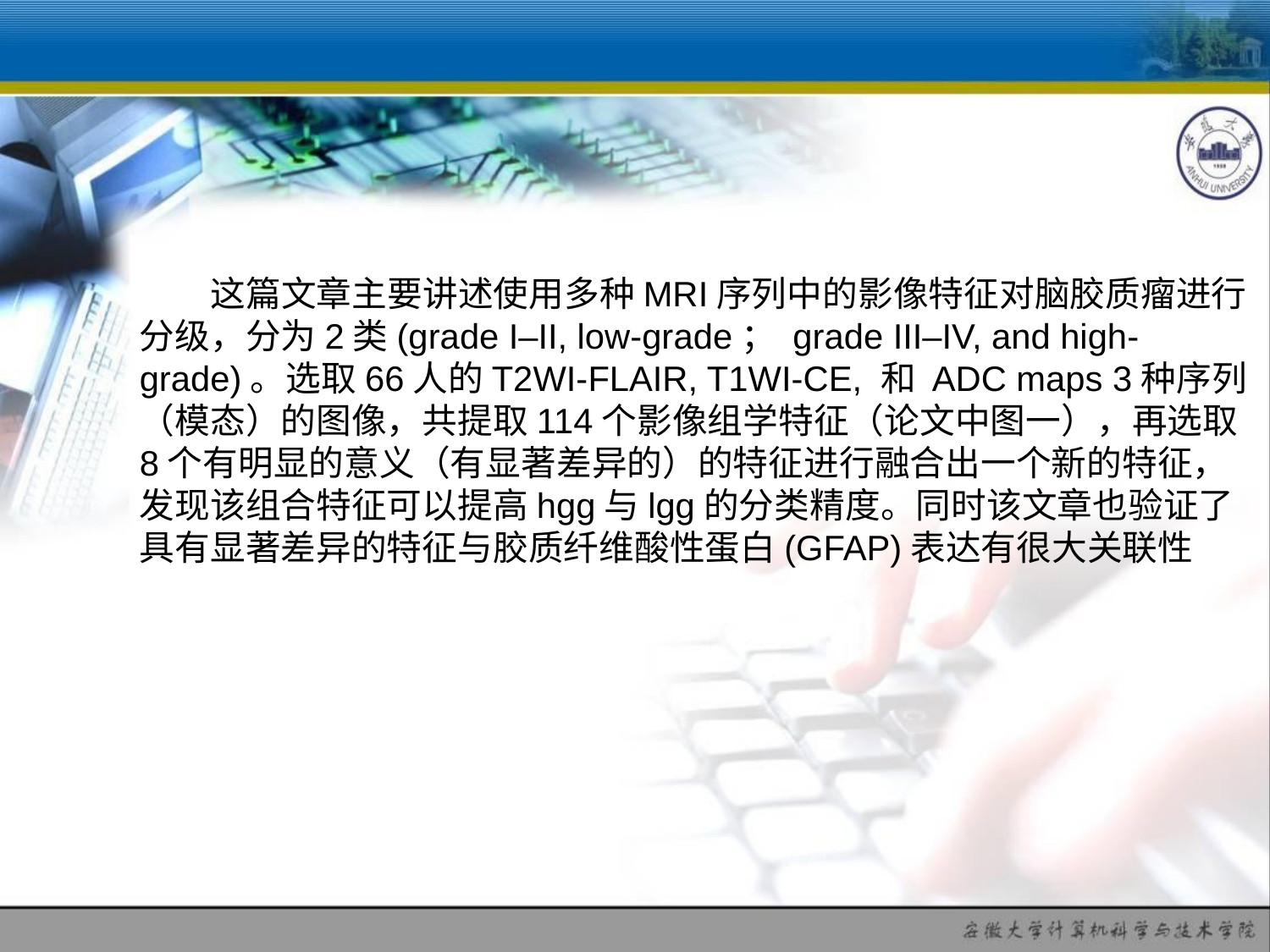

#

        这篇文章主要讲述使用多种MRI序列中的影像特征对脑胶质瘤进行分级，分为2类(grade I–II, low-grade； grade III–IV, and high-grade)。选取66人的T2WI-FLAIR, T1WI-CE, 和 ADC maps 3种序列（模态）的图像，共提取114个影像组学特征（论文中图一），再选取8个有明显的意义（有显著差异的）的特征进行融合出一个新的特征，发现该组合特征可以提高hgg与lgg的分类精度。同时该文章也验证了具有显著差异的特征与胶质纤维酸性蛋白(GFAP)表达有很大关联性